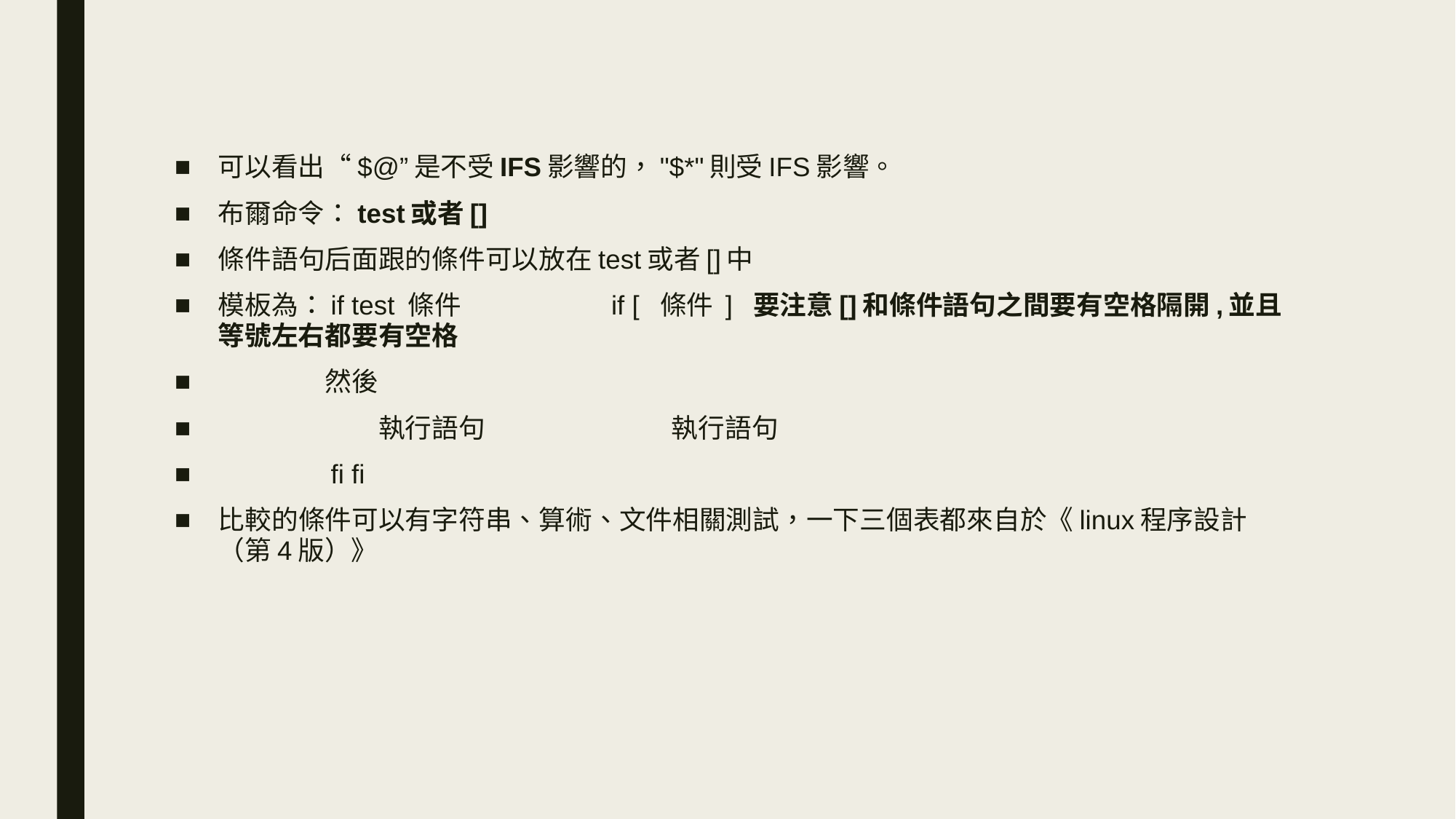

#
可以看出“$@”是不受IFS影響的，"$*"則受IFS影響。
布爾命令：test或者[]
條件語句后面跟的條件可以放在test或者[]中
模板為：if test 條件                        if [  條件 ]  要注意[]和條件語句之間要有空格隔開,並且等號左右都要有空格
　　　　然後
　　　　　　執行語句                               執行語句
　　　　fi fi
比較的條件可以有字符串、算術、文件相關測試，一下三個表都來自於《linux程序設計（第4版）》